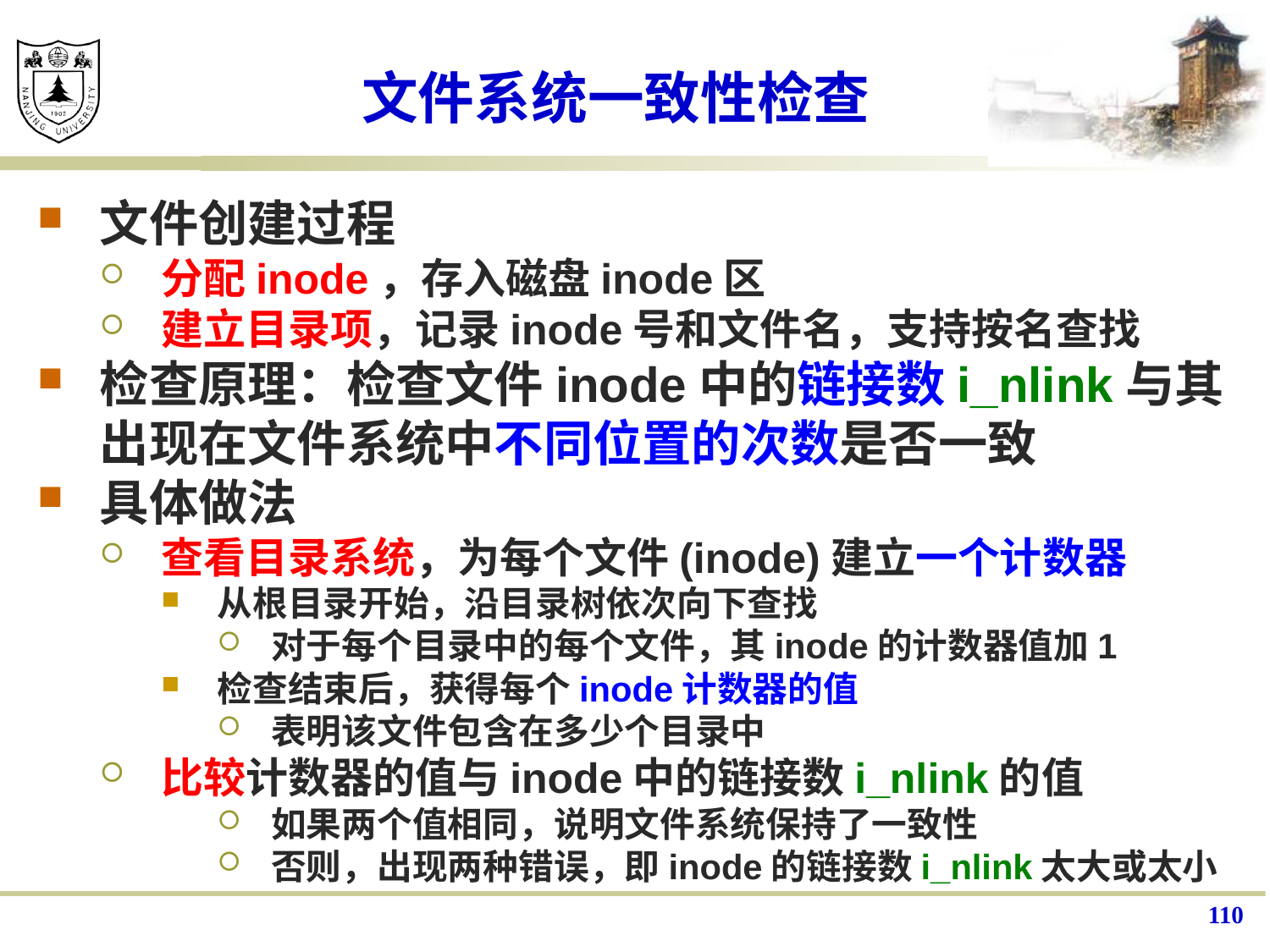

# 文件系统一致性检查
文件创建过程
分配inode，存入磁盘inode区
建立目录项，记录inode号和文件名，支持按名查找
检查原理：检查文件inode中的链接数i_nlink与其出现在文件系统中不同位置的次数是否一致
具体做法
查看目录系统，为每个文件(inode)建立一个计数器
从根目录开始，沿目录树依次向下查找
对于每个目录中的每个文件，其inode的计数器值加1
检查结束后，获得每个inode计数器的值
表明该文件包含在多少个目录中
比较计数器的值与inode中的链接数i_nlink的值
如果两个值相同，说明文件系统保持了一致性
否则，出现两种错误，即inode的链接数i_nlink太大或太小
110